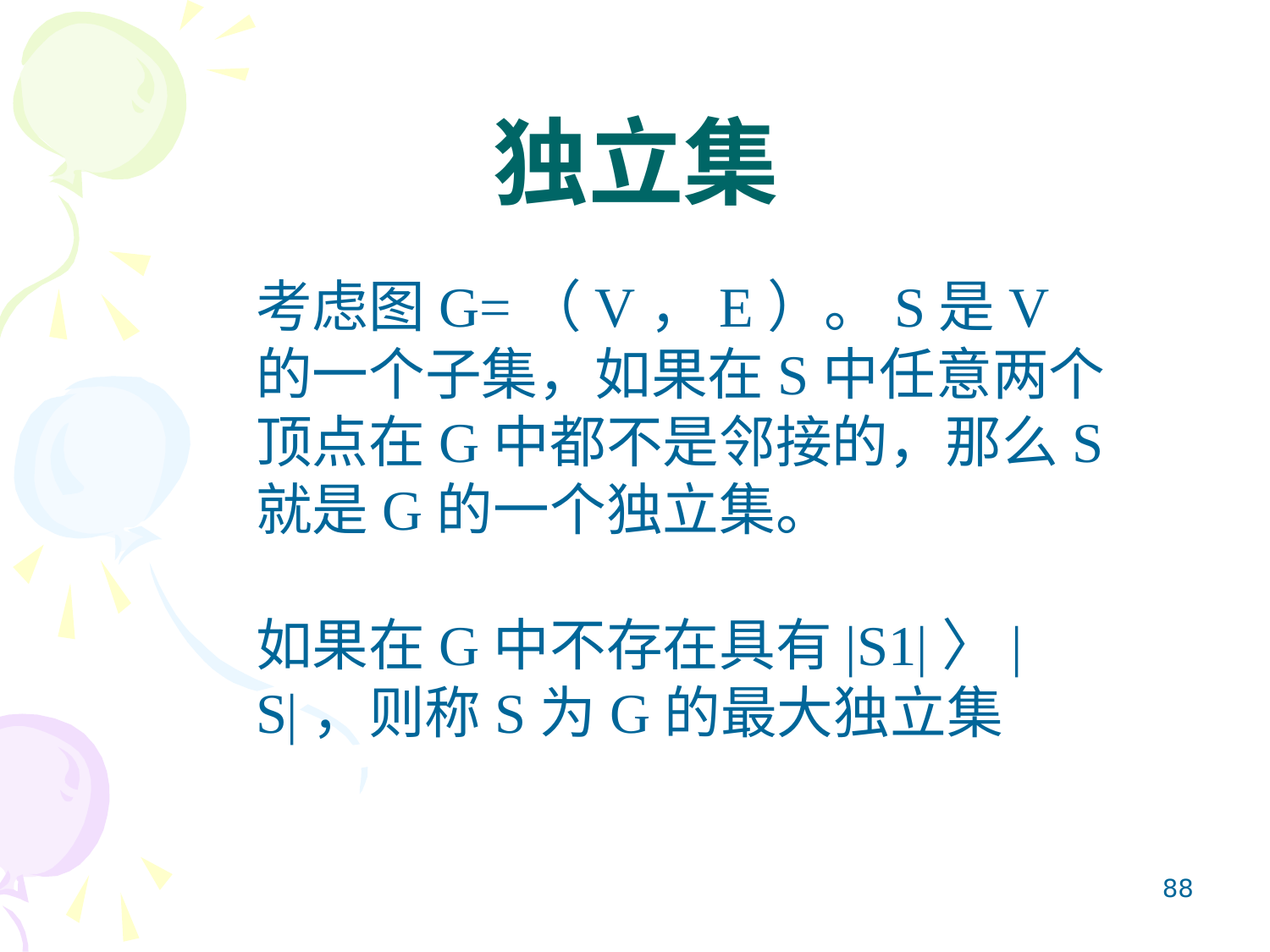

# 独立集
考虑图G=（V，E）。S是V的一个子集，如果在S中任意两个顶点在G中都不是邻接的，那么S就是G的一个独立集。
如果在G中不存在具有|S1|〉|S|，则称S为G的最大独立集
88